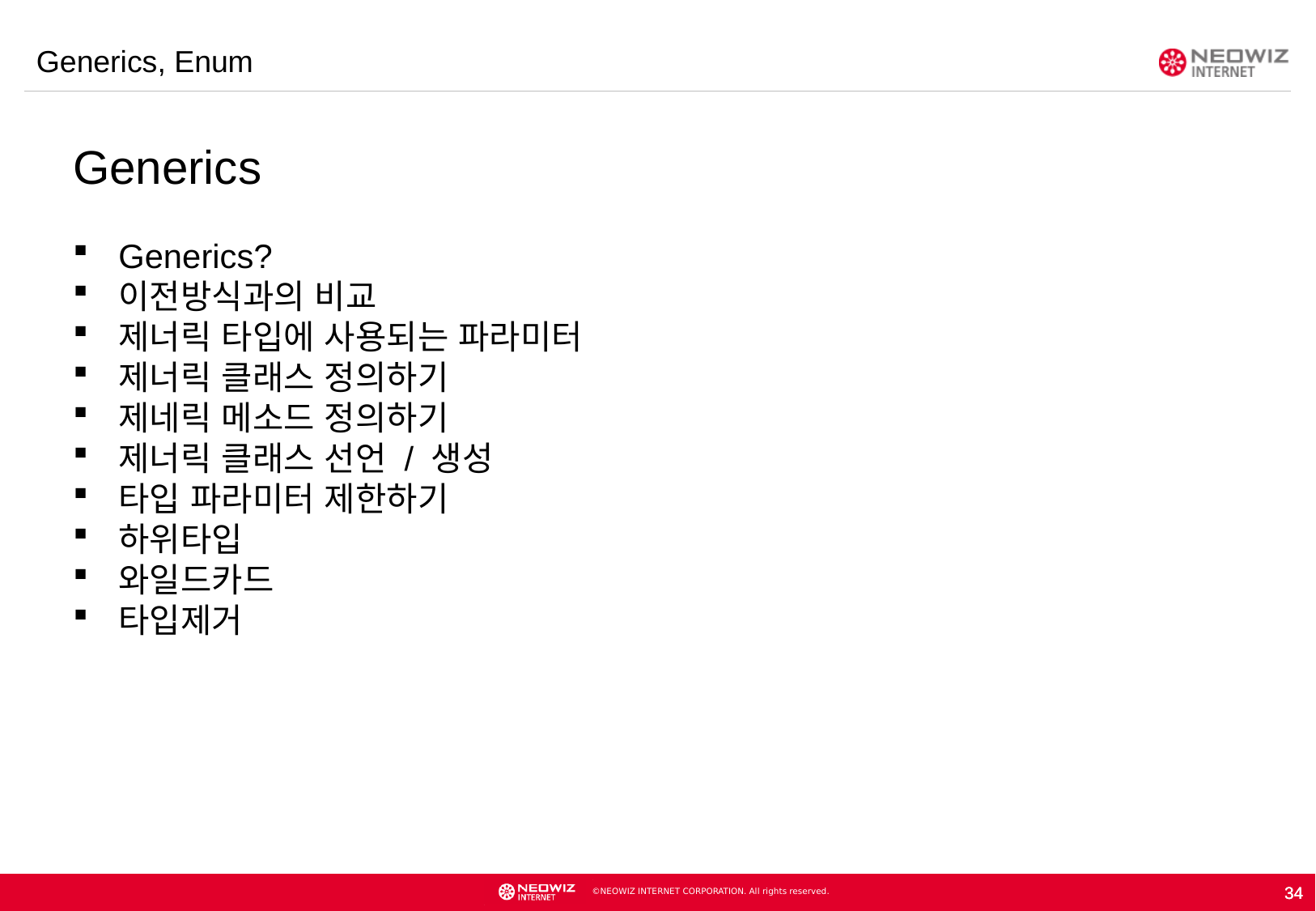

Generics, Enum

Generics

Generics?
이전방식과의 비교
제너릭 타입에 사용되는 파라미터
제너릭 클래스 정의하기
제네릭 메소드 정의하기
제너릭 클래스 선언 / 생성
타입 파라미터 제한하기
하위타입
와일드카드
타입제거
34
34
34